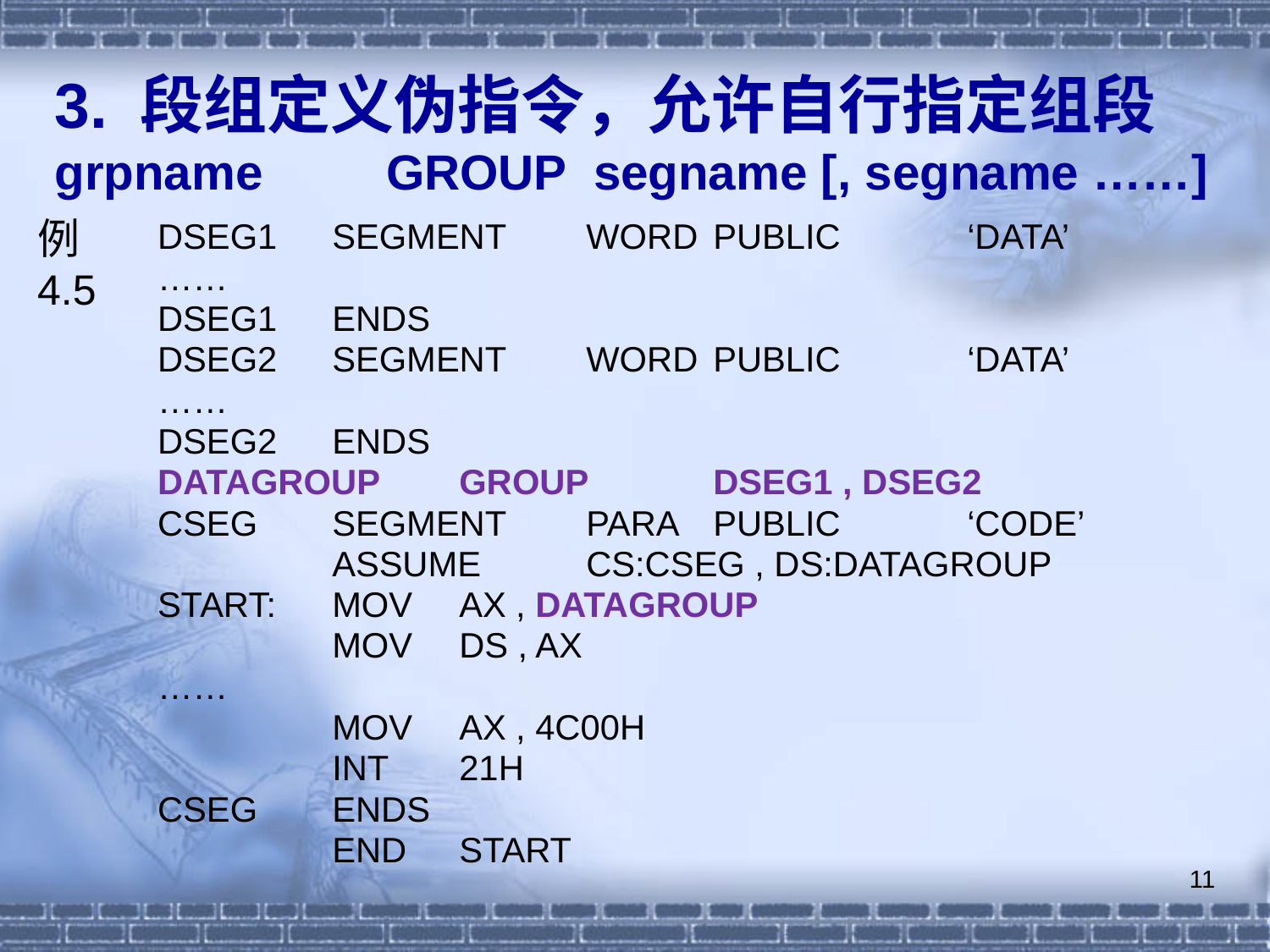

# 3. 段组定义伪指令，允许自行指定组段grpname         GROUP  segname [, segname ……]
例4.5
DSEG1	SEGMENT	WORD	PUBLIC	‘DATA’
……
DSEG1	ENDS
DSEG2	SEGMENT	WORD	PUBLIC	‘DATA’
……
DSEG2	ENDS
DATAGROUP	GROUP	DSEG1 , DSEG2
CSEG	SEGMENT	PARA	PUBLIC	‘CODE’
		ASSUME	CS:CSEG , DS:DATAGROUP
START:	MOV	AX , DATAGROUP
		MOV	DS , AX
……
		MOV	AX , 4C00H
		INT	21H
CSEG	ENDS
		END	START
11